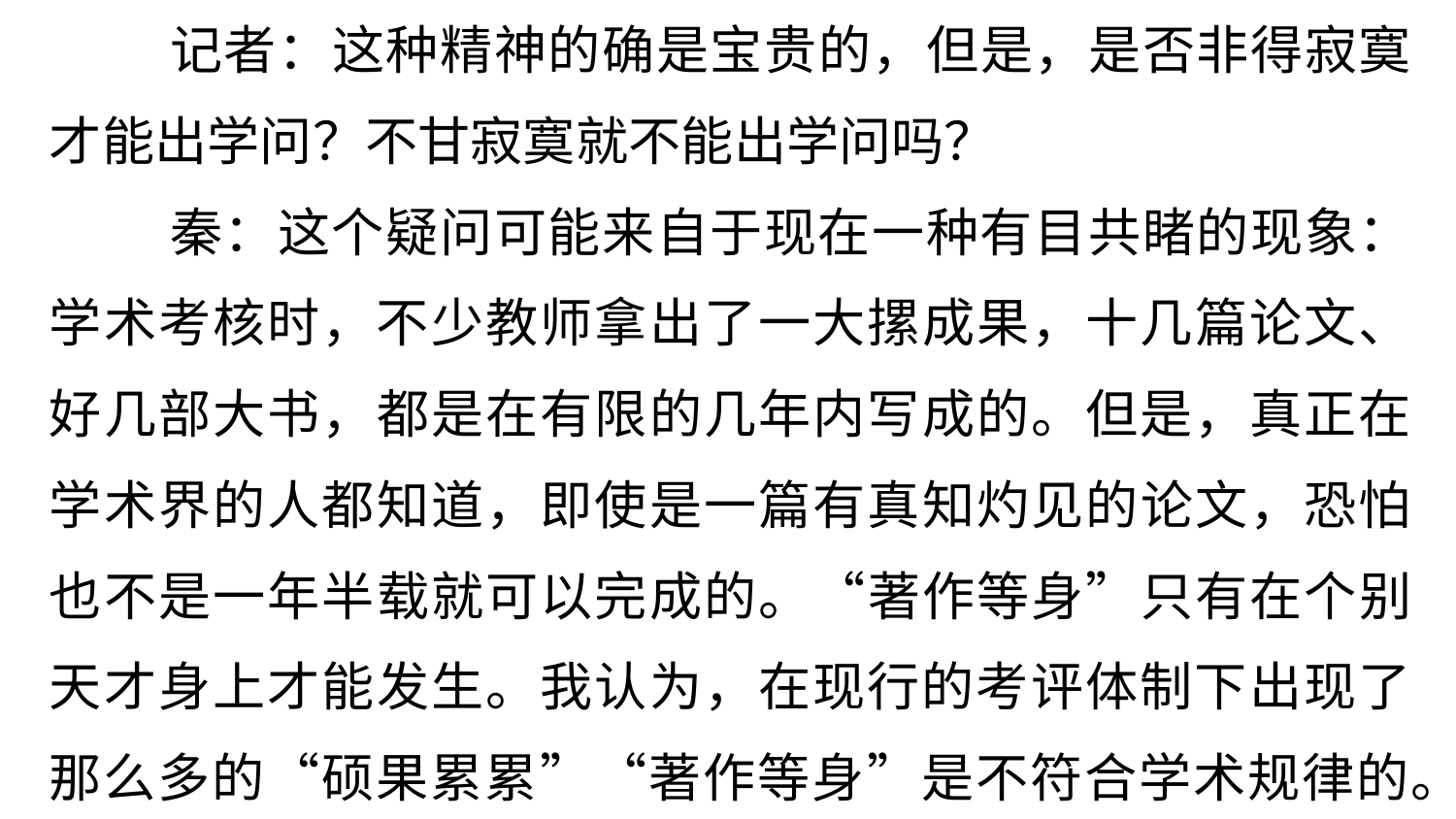

记者：这种精神的确是宝贵的，但是，是否非得寂寞才能出学问？不甘寂寞就不能出学问吗？
        秦：这个疑问可能来自于现在一种有目共睹的现象：学术考核时，不少教师拿出了一大摞成果，十几篇论文、好几部大书，都是在有限的几年内写成的。但是，真正在学术界的人都知道，即使是一篇有真知灼见的论文，恐怕也不是一年半载就可以完成的。“著作等身”只有在个别天才身上才能发生。我认为，在现行的考评体制下出现了那么多的“硕果累累”“著作等身”是不符合学术规律的。